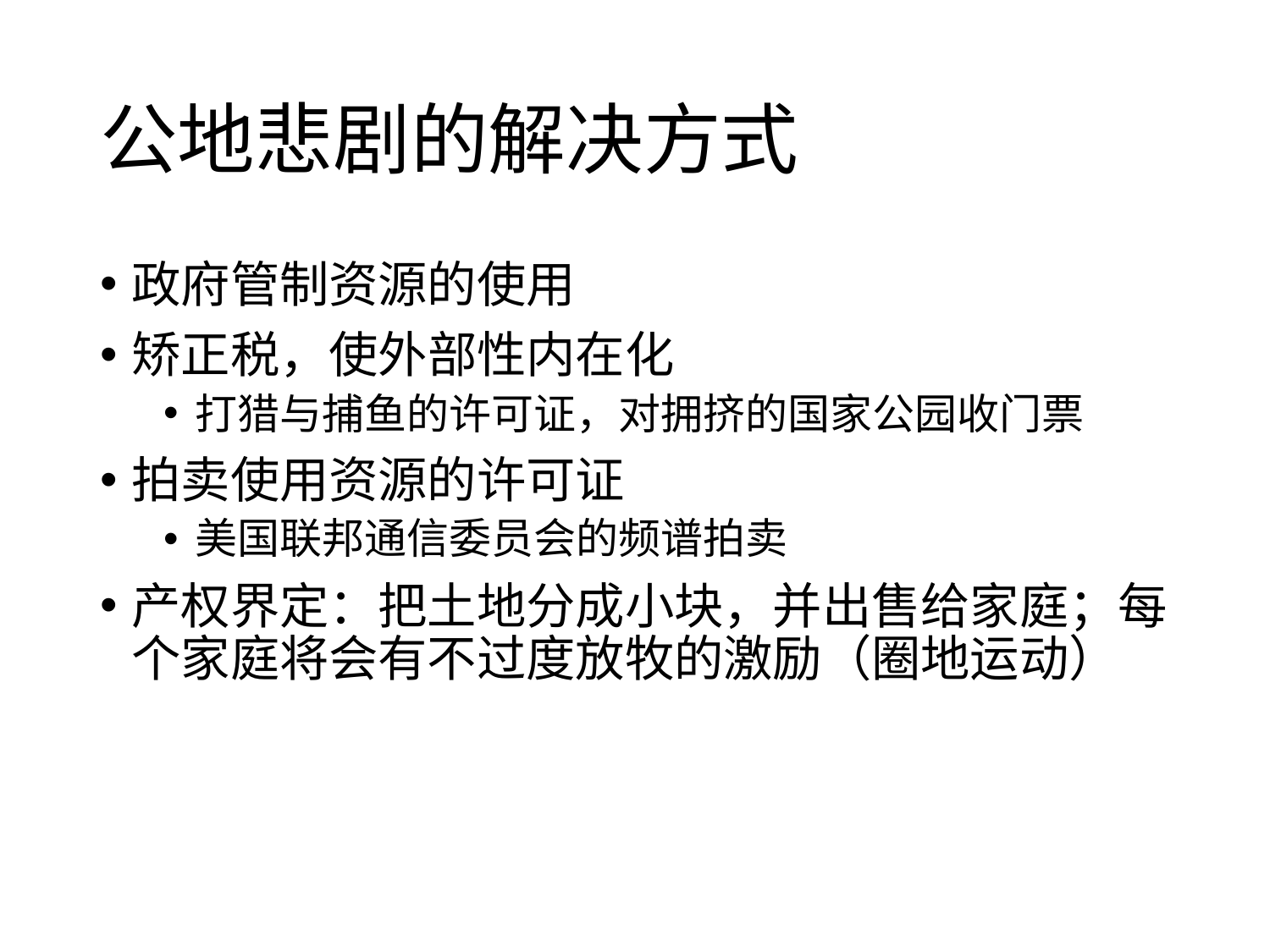

# 公地悲剧的解决方式
政府管制资源的使用
矫正税，使外部性内在化
打猎与捕鱼的许可证，对拥挤的国家公园收门票
拍卖使用资源的许可证
美国联邦通信委员会的频谱拍卖
产权界定：把土地分成小块，并出售给家庭；每个家庭将会有不过度放牧的激励（圈地运动）